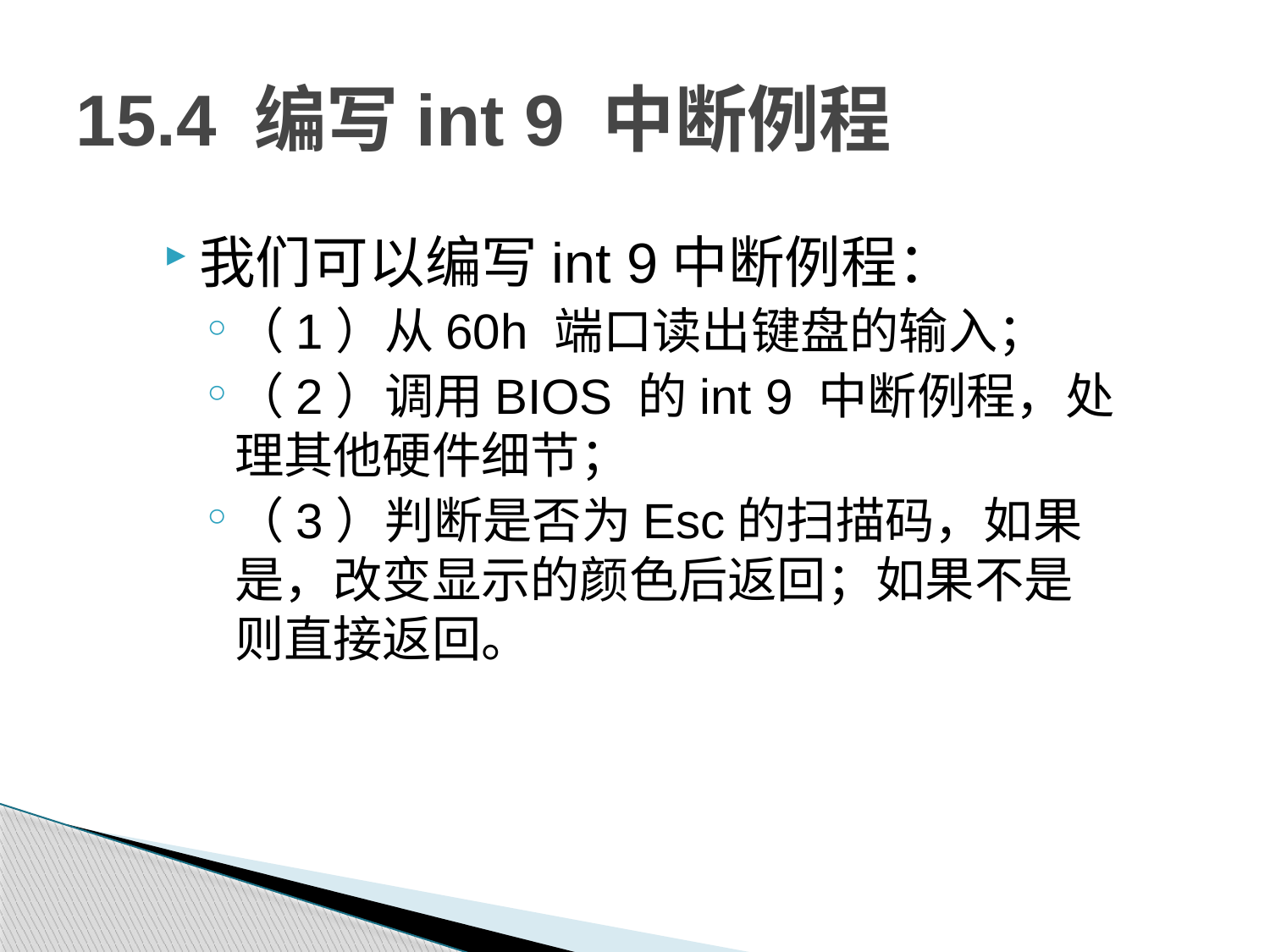

# 15.4 编写int 9 中断例程
我们可以编写int 9中断例程：
（1）从60h 端口读出键盘的输入；
（2）调用BIOS 的int 9 中断例程，处理其他硬件细节；
（3）判断是否为Esc的扫描码，如果是，改变显示的颜色后返回；如果不是则直接返回。